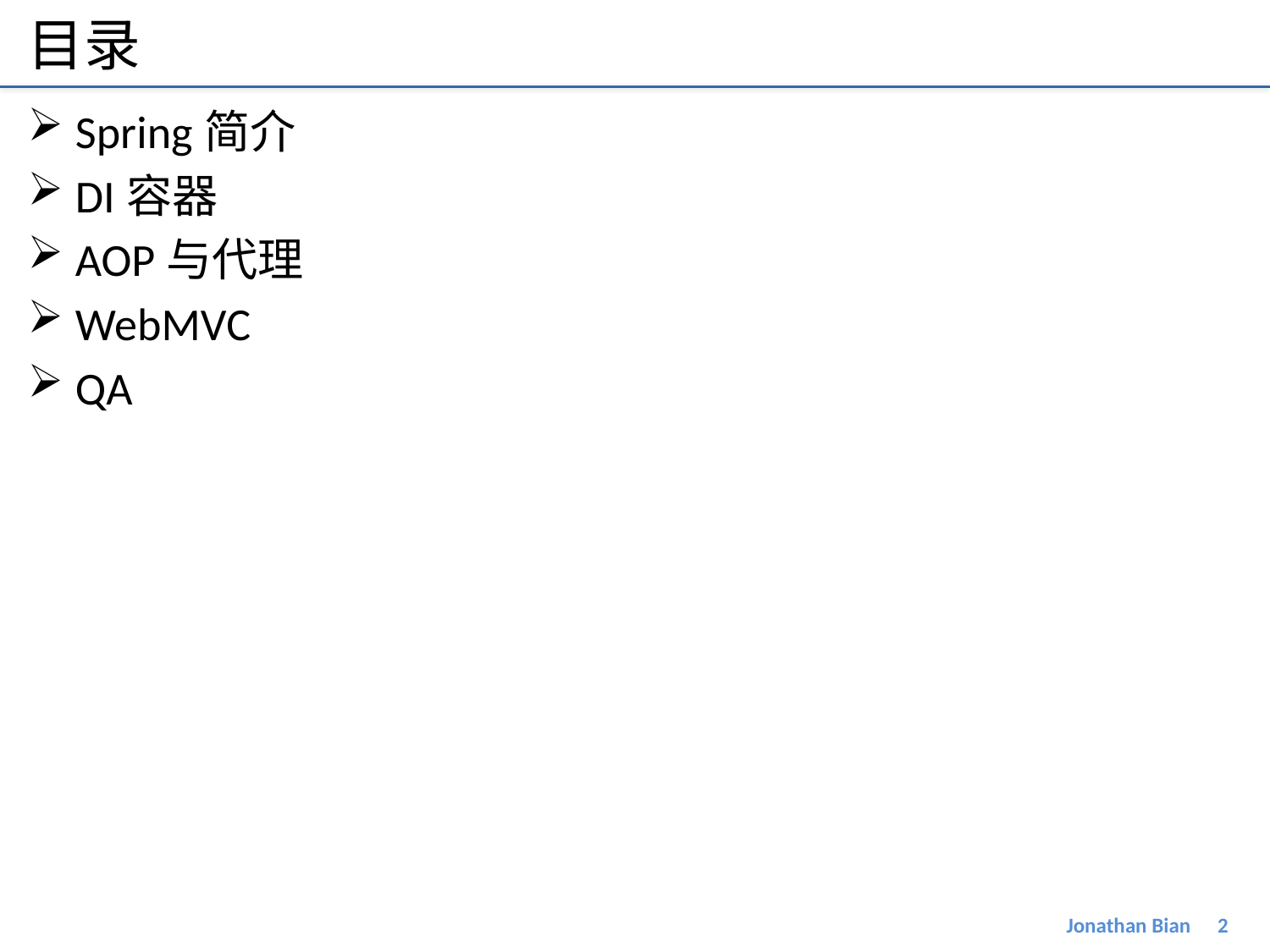

# 目录
Spring简介
DI容器
AOP与代理
WebMVC
QA
2